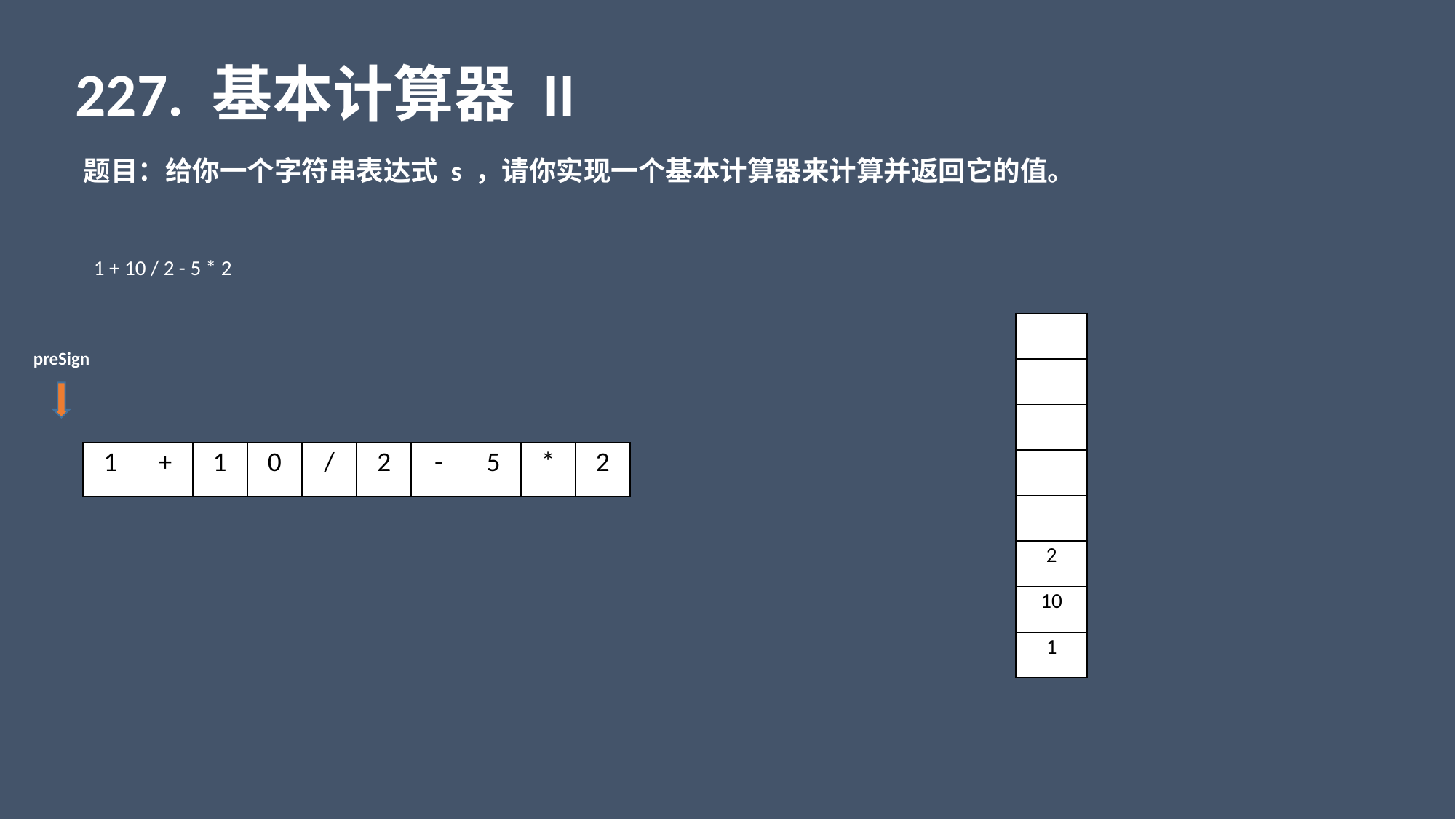

227. 基本计算器 II
题目：给你一个字符串表达式 s ，请你实现一个基本计算器来计算并返回它的值。
1 + 10 / 2 - 5 * 2
|  |
| --- |
|  |
|  |
|  |
|  |
| 2 |
| 10 |
| 1 |
preSign

| 1 | + | 1 | 0 | / | 2 | - | 5 | \* | 2 |
| --- | --- | --- | --- | --- | --- | --- | --- | --- | --- |